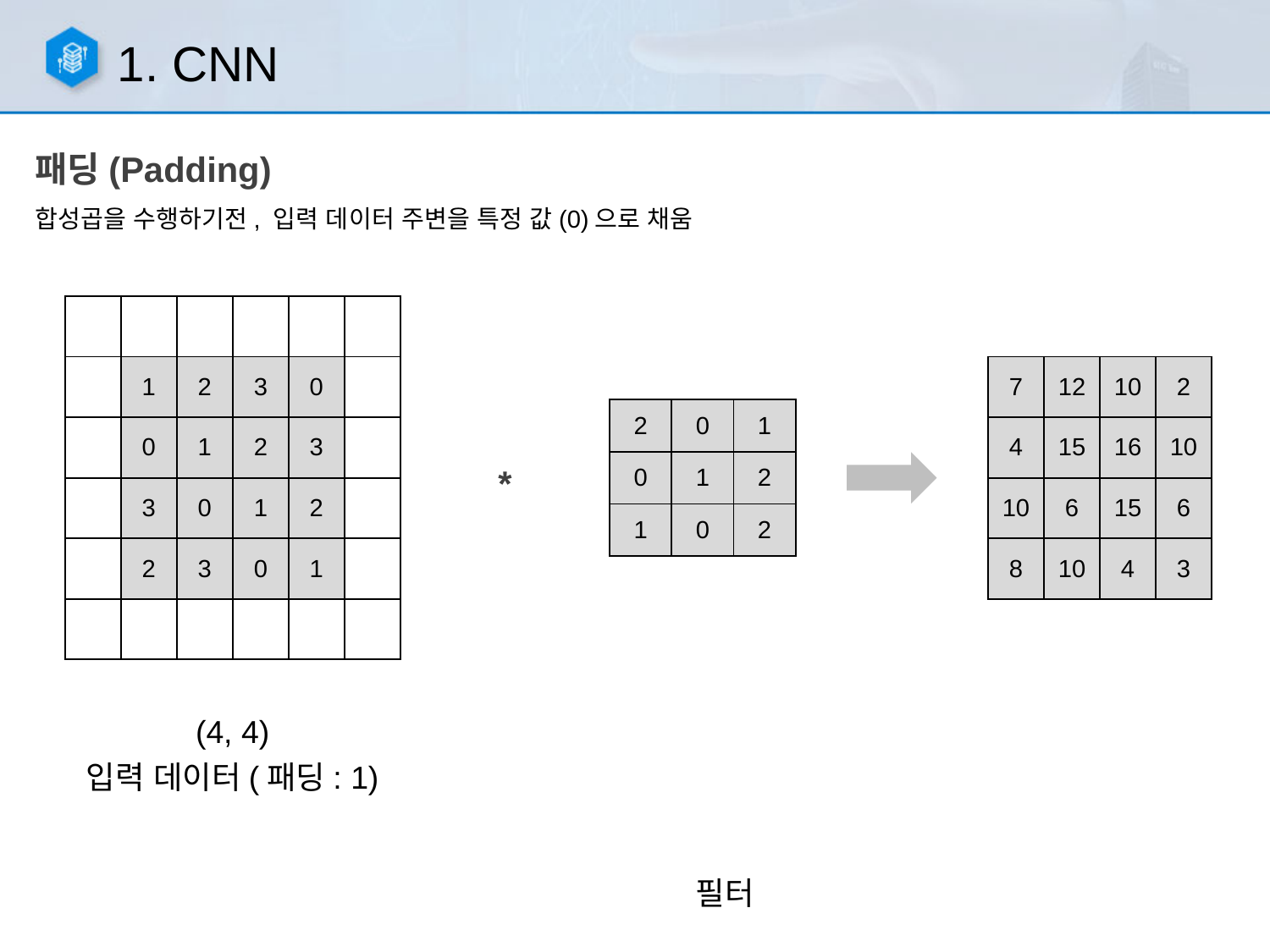

1. CNN
패딩(Padding)
합성곱을 수행하기전, 입력 데이터 주변을 특정 값(0)으로 채움
|  |  |  |  |  |  |
| --- | --- | --- | --- | --- | --- |
|  | 1 | 2 | 3 | 0 |  |
|  | 0 | 1 | 2 | 3 |  |
|  | 3 | 0 | 1 | 2 |  |
|  | 2 | 3 | 0 | 1 |  |
|  |  |  |  |  |  |
| 7 | 12 | 10 | 2 |
| --- | --- | --- | --- |
| 4 | 15 | 16 | 10 |
| 10 | 6 | 15 | 6 |
| 8 | 10 | 4 | 3 |
| 2 | 0 | 1 |
| --- | --- | --- |
| 0 | 1 | 2 |
| 1 | 0 | 2 |
*

(4, 4)
입력 데이터(패딩: 1)
필터